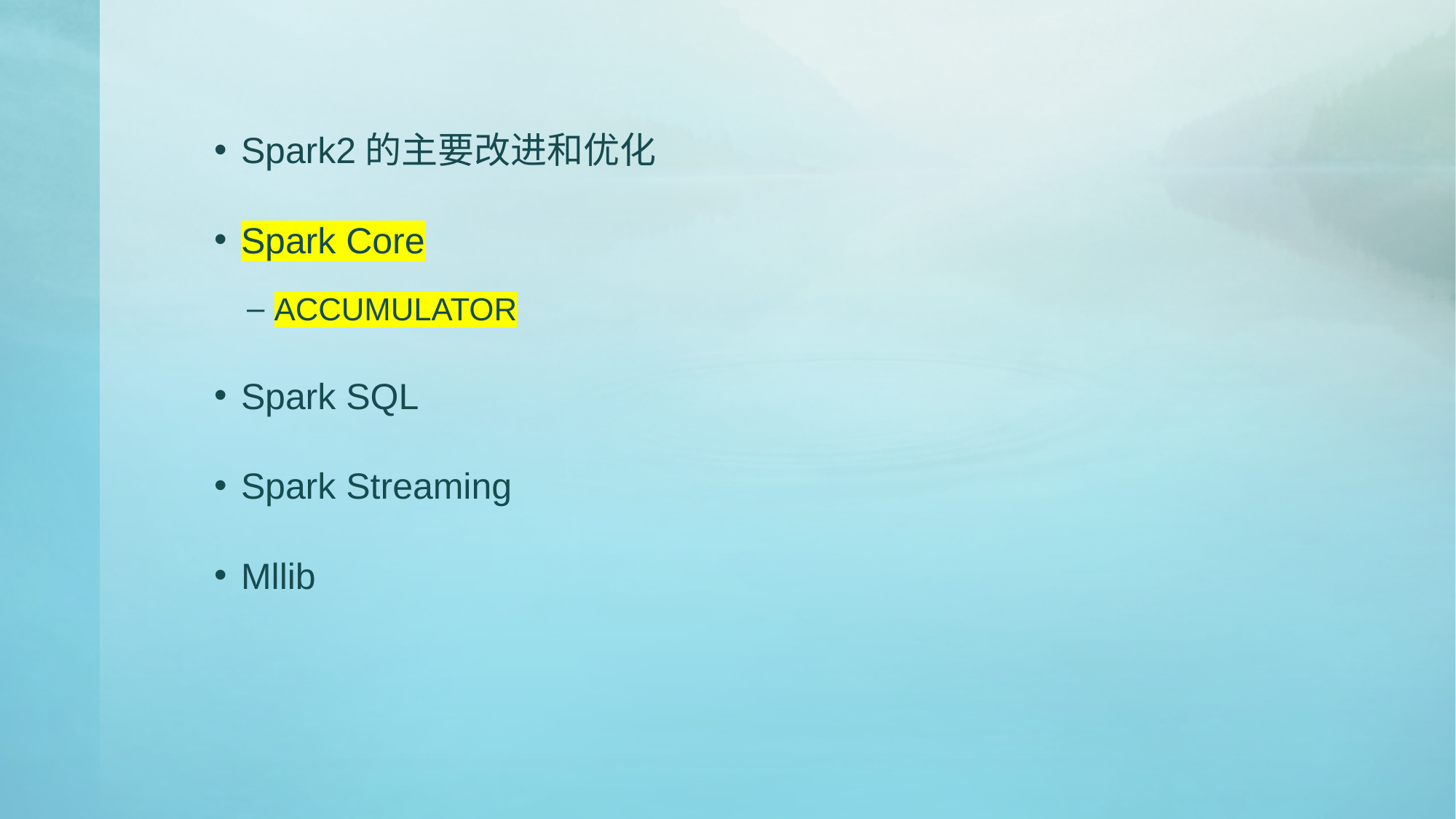

Spark2的主要改进和优化
Spark Core
ACCUMULATOR
Spark SQL
Spark Streaming
Mllib